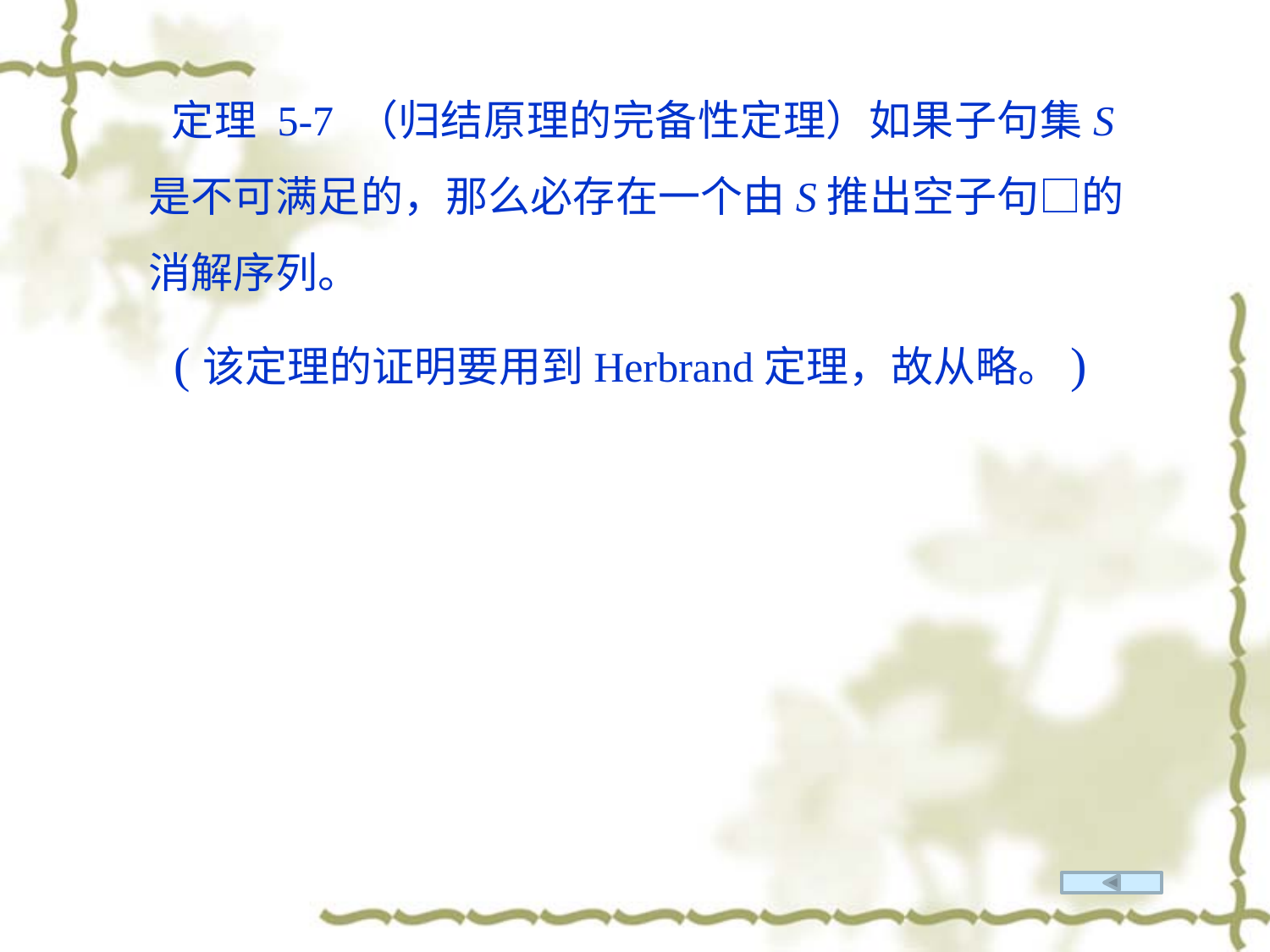

定理 5-7 （归结原理的完备性定理）如果子句集S是不可满足的，那么必存在一个由S推出空子句□的消解序列。
      (该定理的证明要用到Herbrand定理，故从略。)